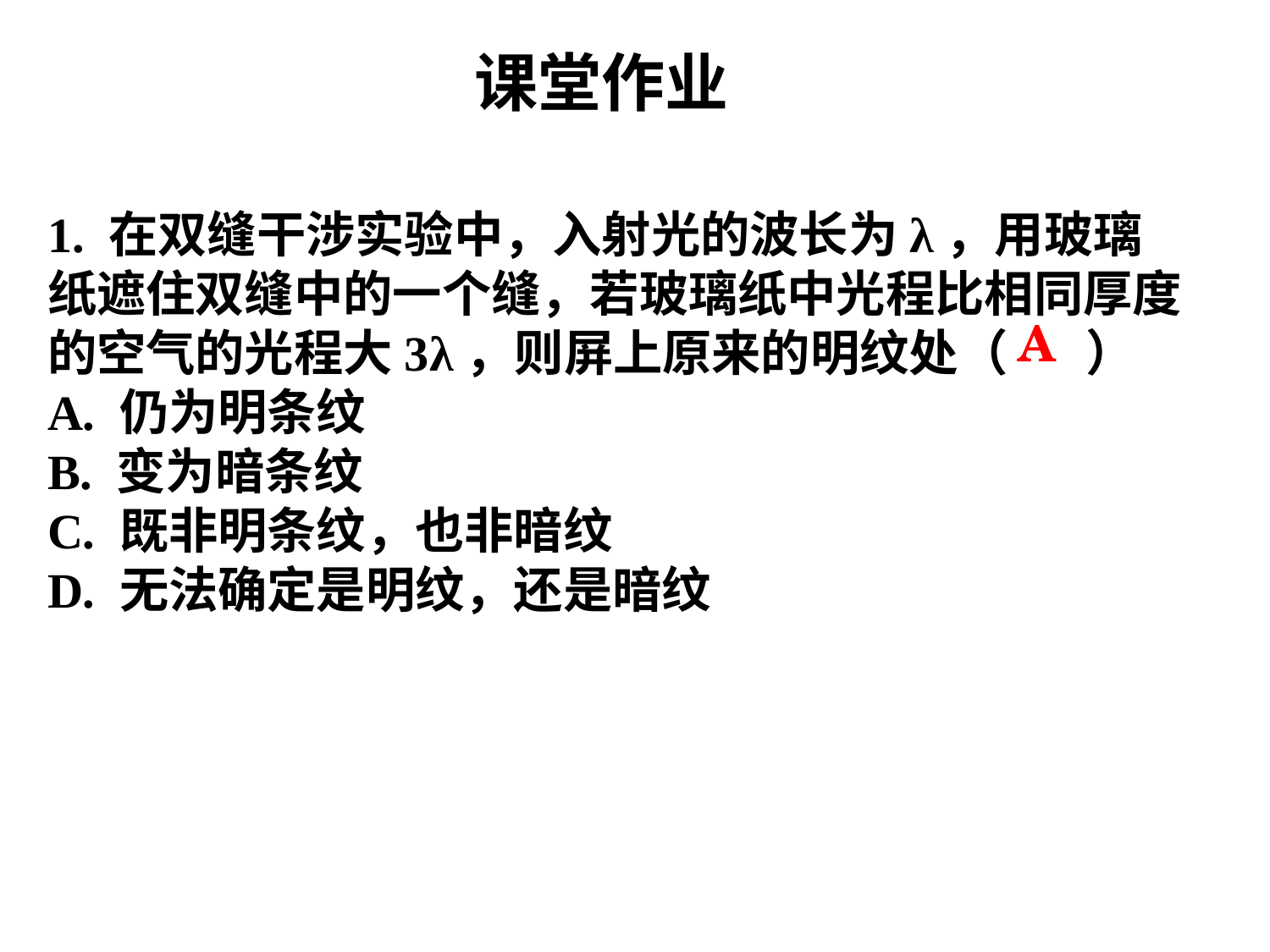

课堂作业
1. 在双缝干涉实验中，入射光的波长为λ，用玻璃纸遮住双缝中的一个缝，若玻璃纸中光程比相同厚度的空气的光程大3λ，则屏上原来的明纹处（       ）
A. 仍为明条纹
B. 变为暗条纹
C. 既非明条纹，也非暗纹
D. 无法确定是明纹，还是暗纹

A